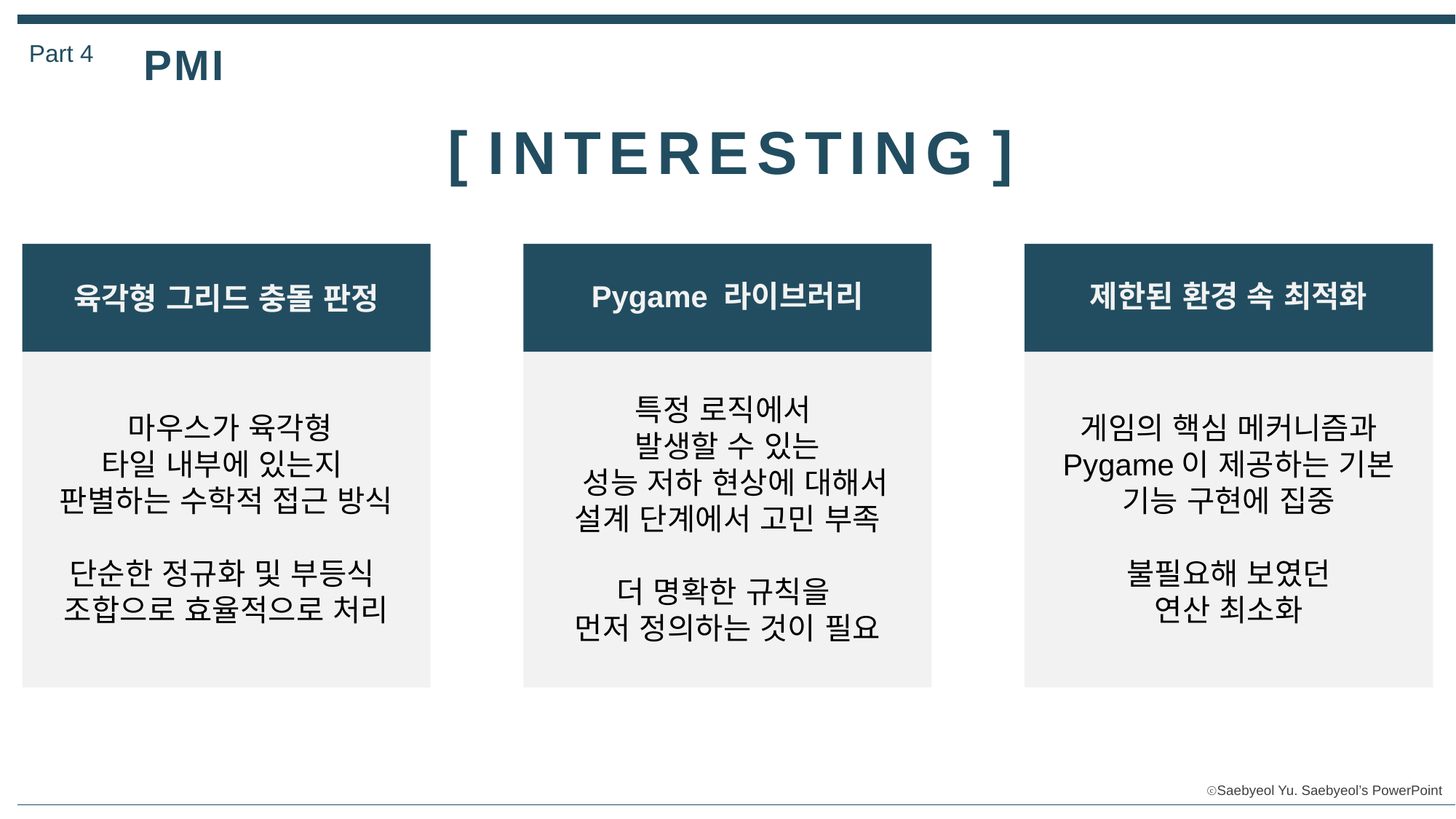

Part 4
P M I
[  I N T E R E S T I N G  ]

Pygame 라이브러리
제한된 환경 속 최적화
육각형 그리드 충돌 판정
특정 로직에서
발생할 수 있는
 성능 저하 현상에 대해서
설계 단계에서 고민 부족
더 명확한 규칙을
먼저 정의하는 것이 필요
 마우스가 육각형
타일 내부에 있는지
판별하는 수학적 접근 방식

단순한 정규화 및 부등식
조합으로 효율적으로 처리
게임의 핵심 메커니즘과 Pygame이 제공하는 기본 기능 구현에 집중

불필요해 보였던
연산 최소화